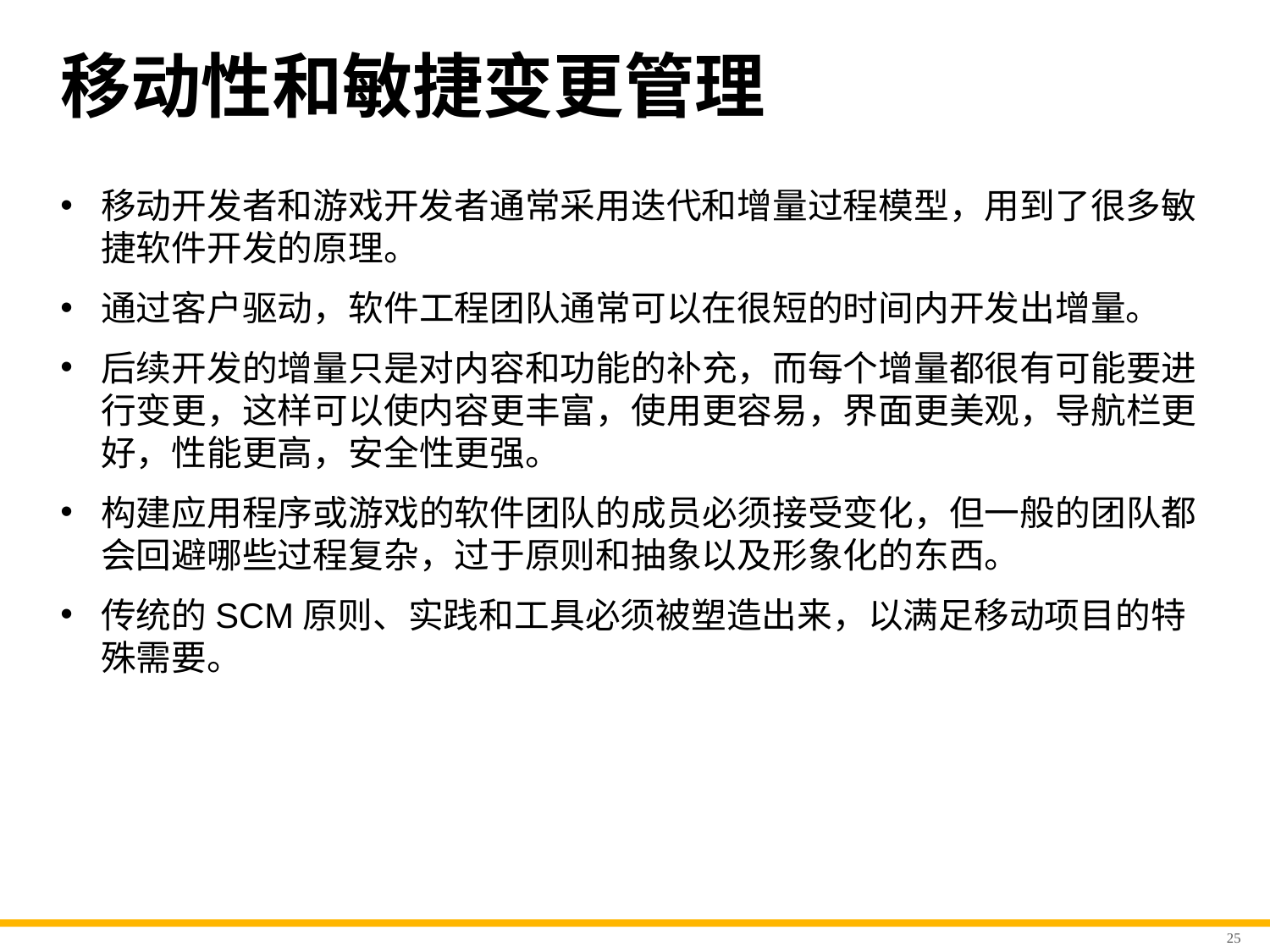

# 移动性和敏捷变更管理
移动开发者和游戏开发者通常采用迭代和增量过程模型，用到了很多敏捷软件开发的原理。
通过客户驱动，软件工程团队通常可以在很短的时间内开发出增量。
后续开发的增量只是对内容和功能的补充，而每个增量都很有可能要进行变更，这样可以使内容更丰富，使用更容易，界面更美观，导航栏更好，性能更高，安全性更强。
构建应用程序或游戏的软件团队的成员必须接受变化，但一般的团队都会回避哪些过程复杂，过于原则和抽象以及形象化的东西。
传统的SCM原则、实践和工具必须被塑造出来，以满足移动项目的特殊需要。
25